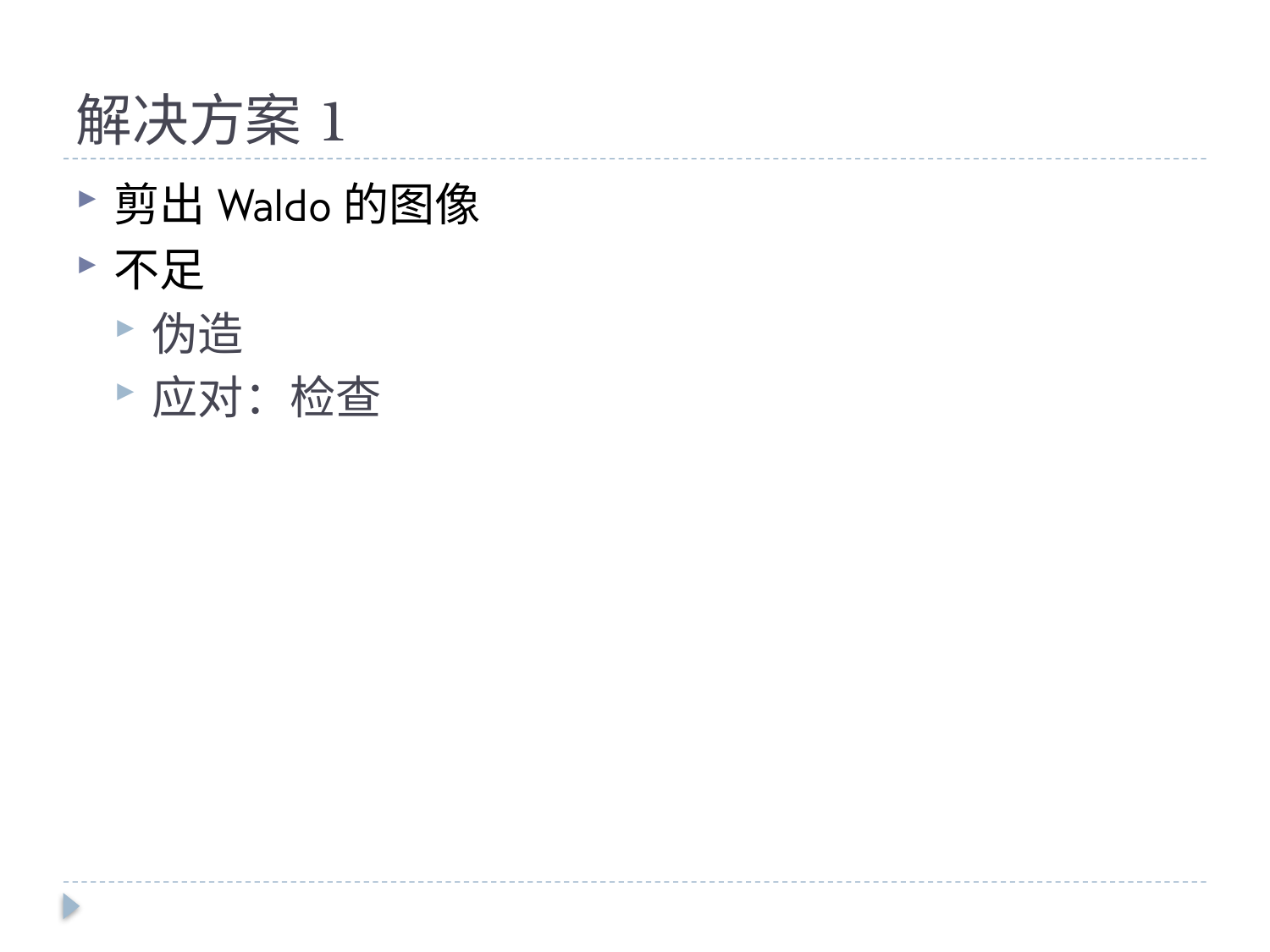

# 解决方案1
剪出Waldo的图像
不足
伪造
应对：检查

5